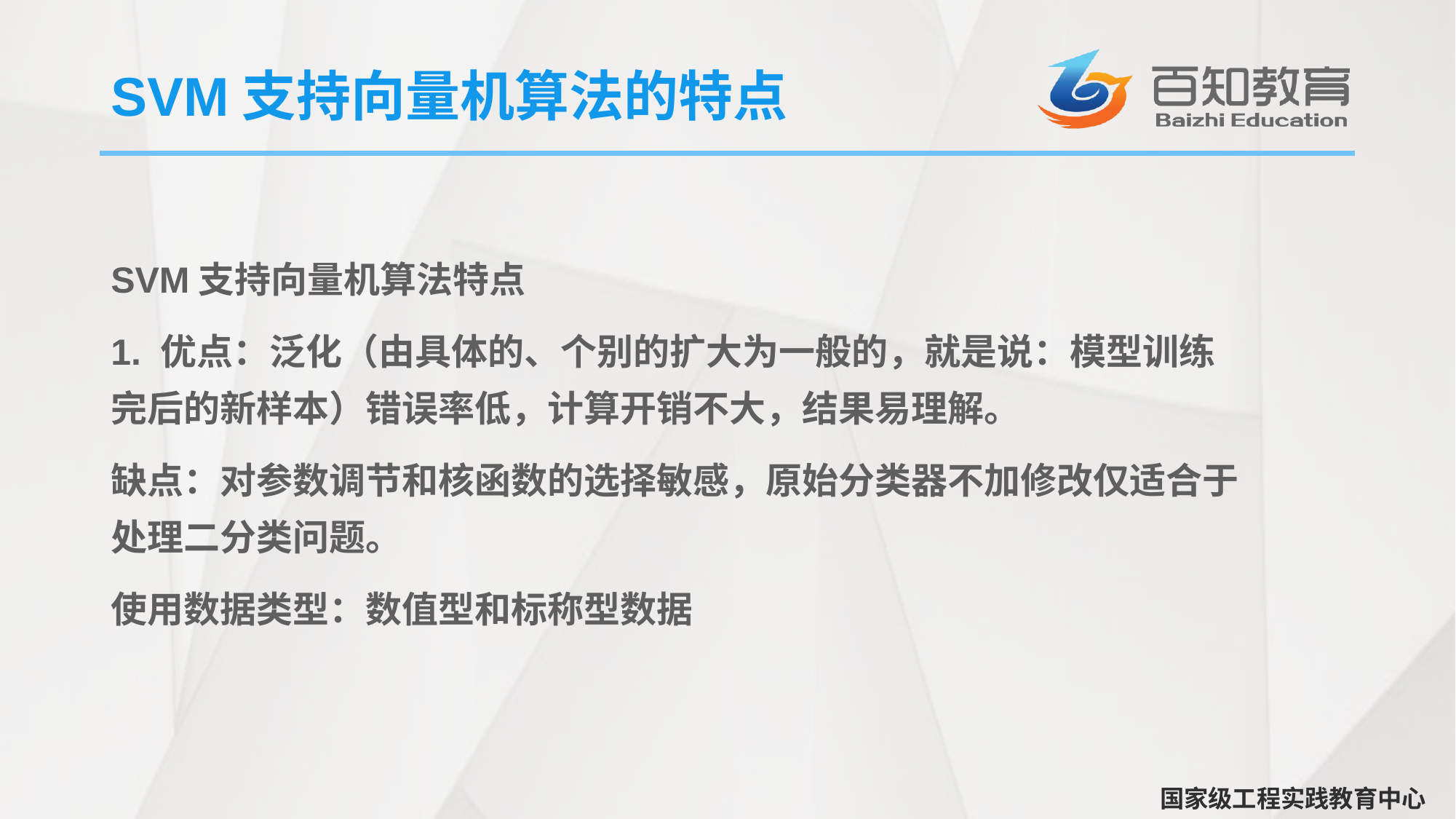

# SVM支持向量机算法的特点

SVM支持向量机算法特点
1. 优点：泛化（由具体的、个别的扩大为一般的，就是说：模型训练完后的新样本）错误率低，计算开销不大，结果易理解。
缺点：对参数调节和核函数的选择敏感，原始分类器不加修改仅适合于处理二分类问题。
使用数据类型：数值型和标称型数据